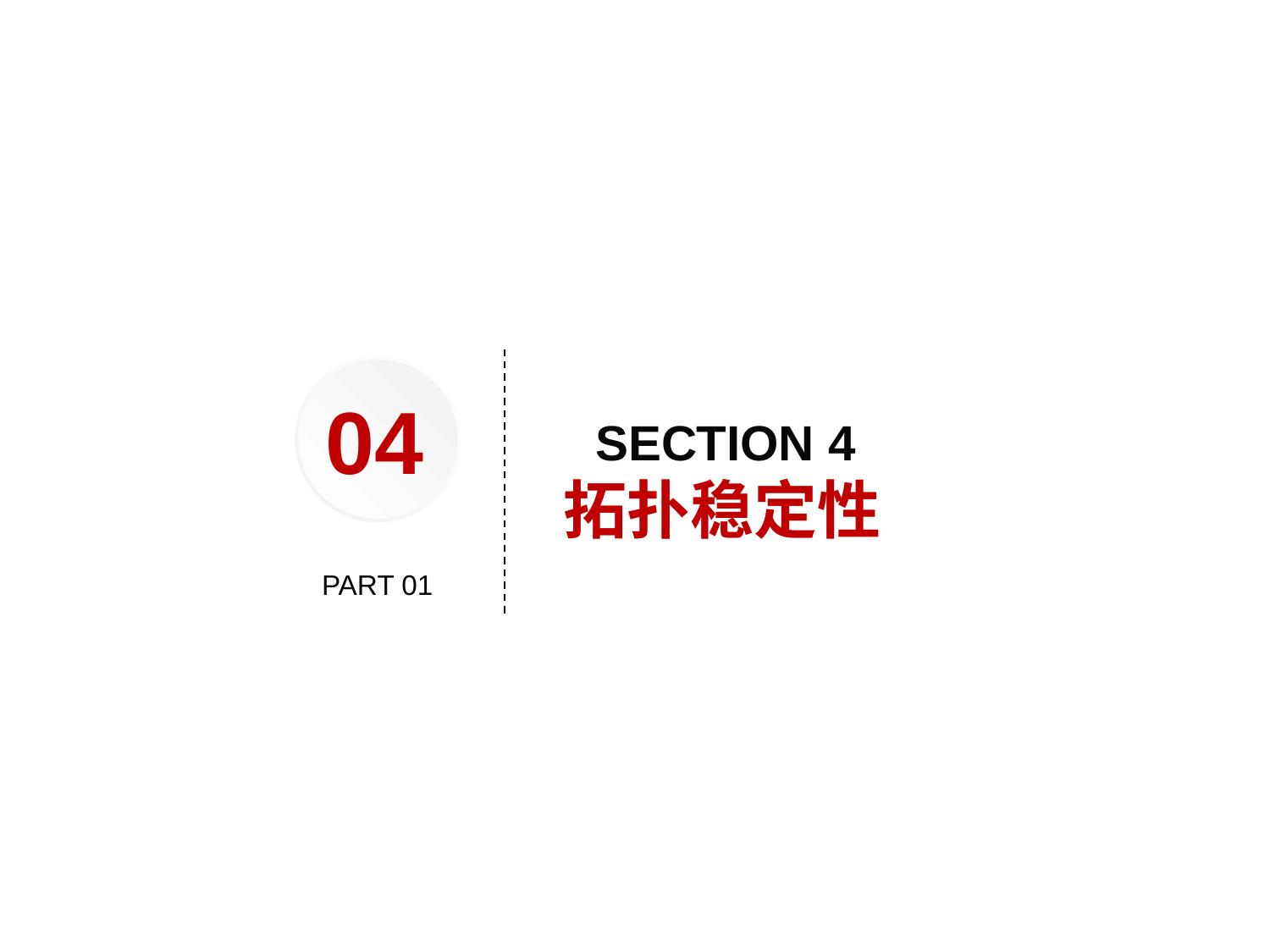

04
 SECTION 4
拓扑稳定性
PART 01

15